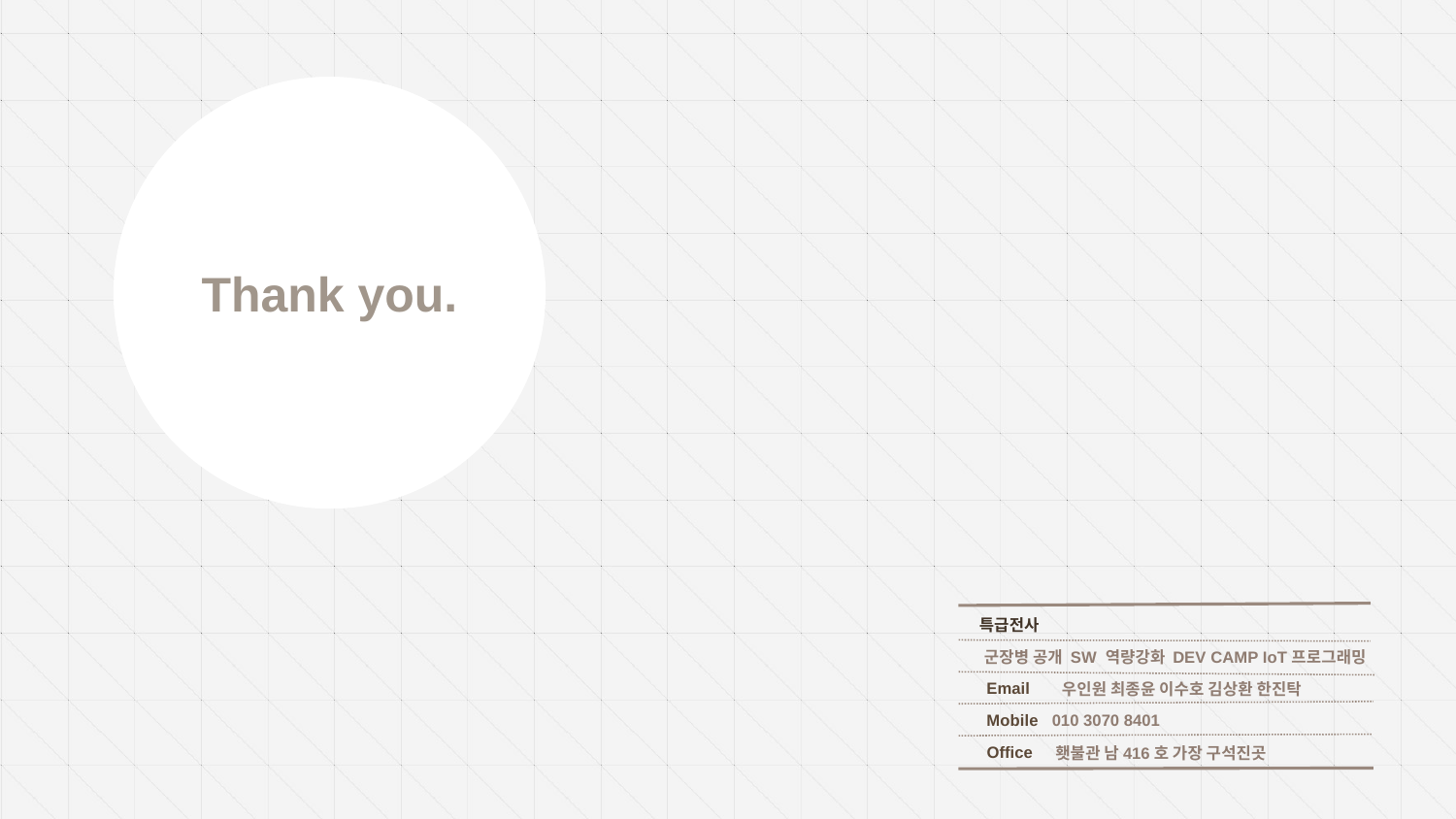

Thank you.
특급전사
 군장병 공개 SW 역량강화 DEV CAMP IoT프로그래밍
Email
우인원 최종윤 이수호 김상환 한진탁
010 3070 8401
Mobile
Office
횃불관 남416호 가장 구석진곳